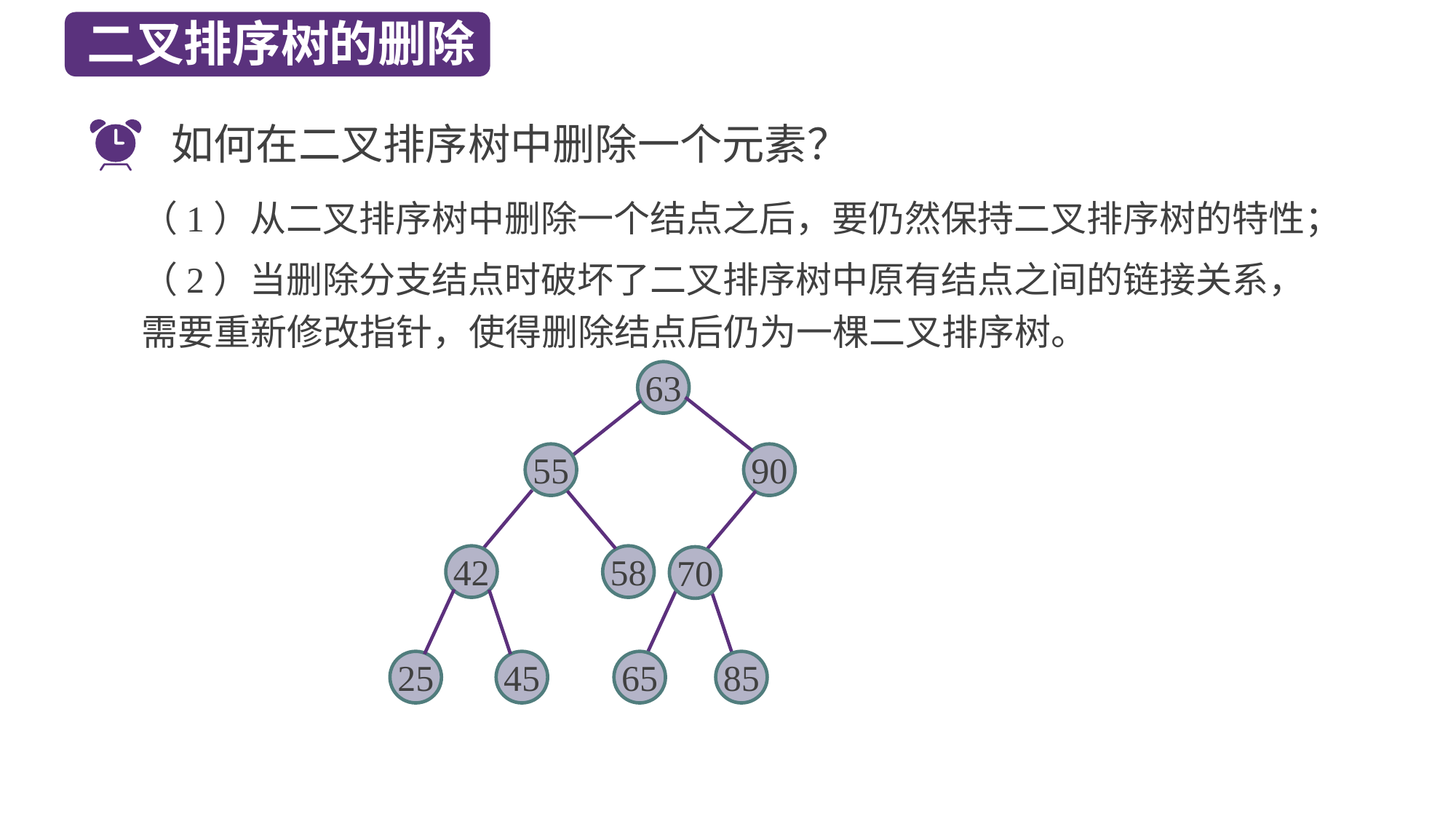

二叉排序树的删除

如何在二叉排序树中删除一个元素？

（1）从二叉排序树中删除一个结点之后，要仍然保持二叉排序树的特性；
（2）当删除分支结点时破坏了二叉排序树中原有结点之间的链接关系，需要重新修改指针，使得删除结点后仍为一棵二叉排序树。
63

90

55

42

58

70

25

45

65

85